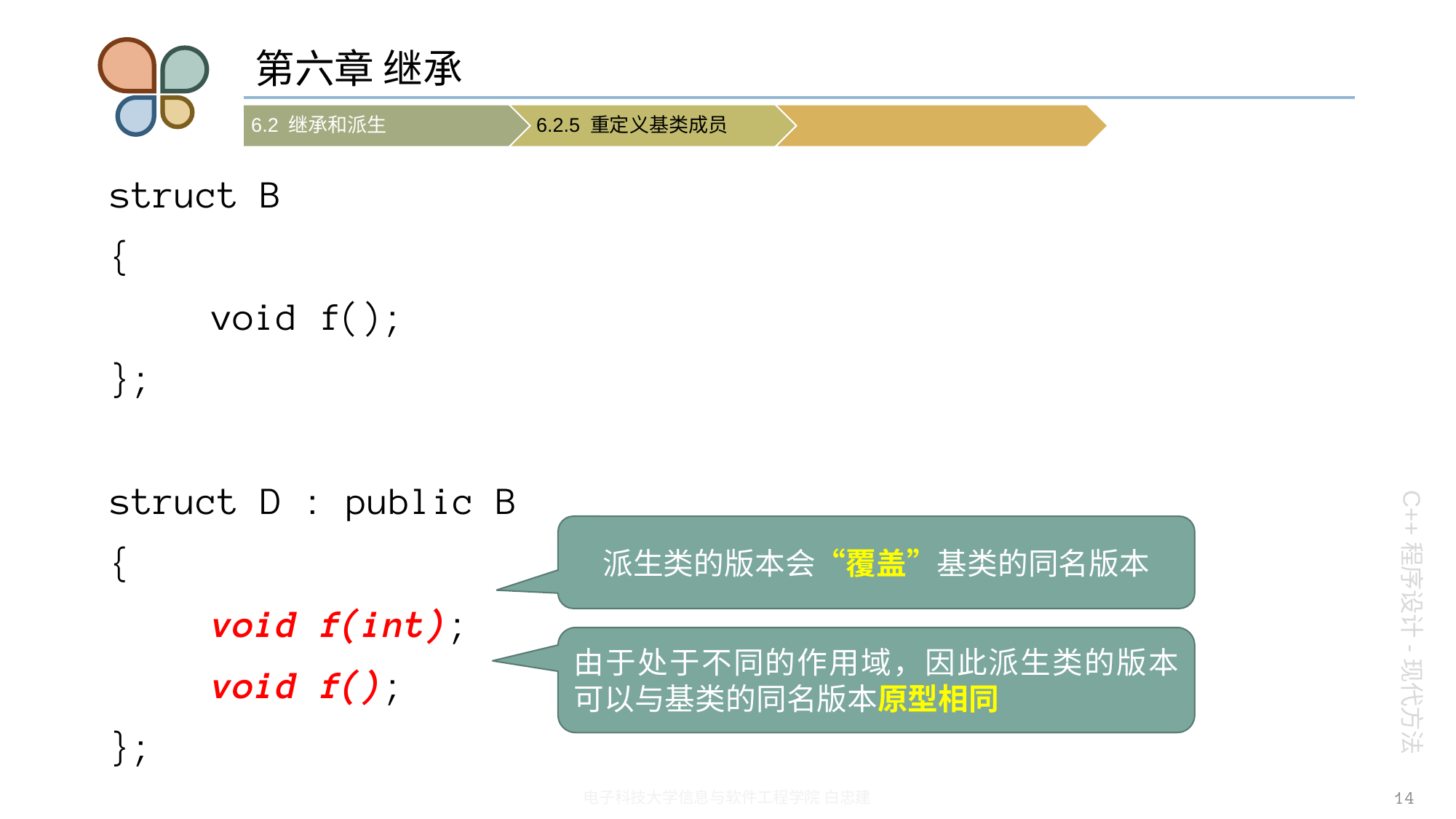

# 第六章 继承
6.2 继承和派生
6.2.5 重定义基类成员

struct B
{
	void f();
};

struct D : public B
{
	void f(int);
	void f();
};
派生类的版本会“覆盖”基类的同名版本
由于处于不同的作用域，因此派生类的版本可以与基类的同名版本原型相同
14